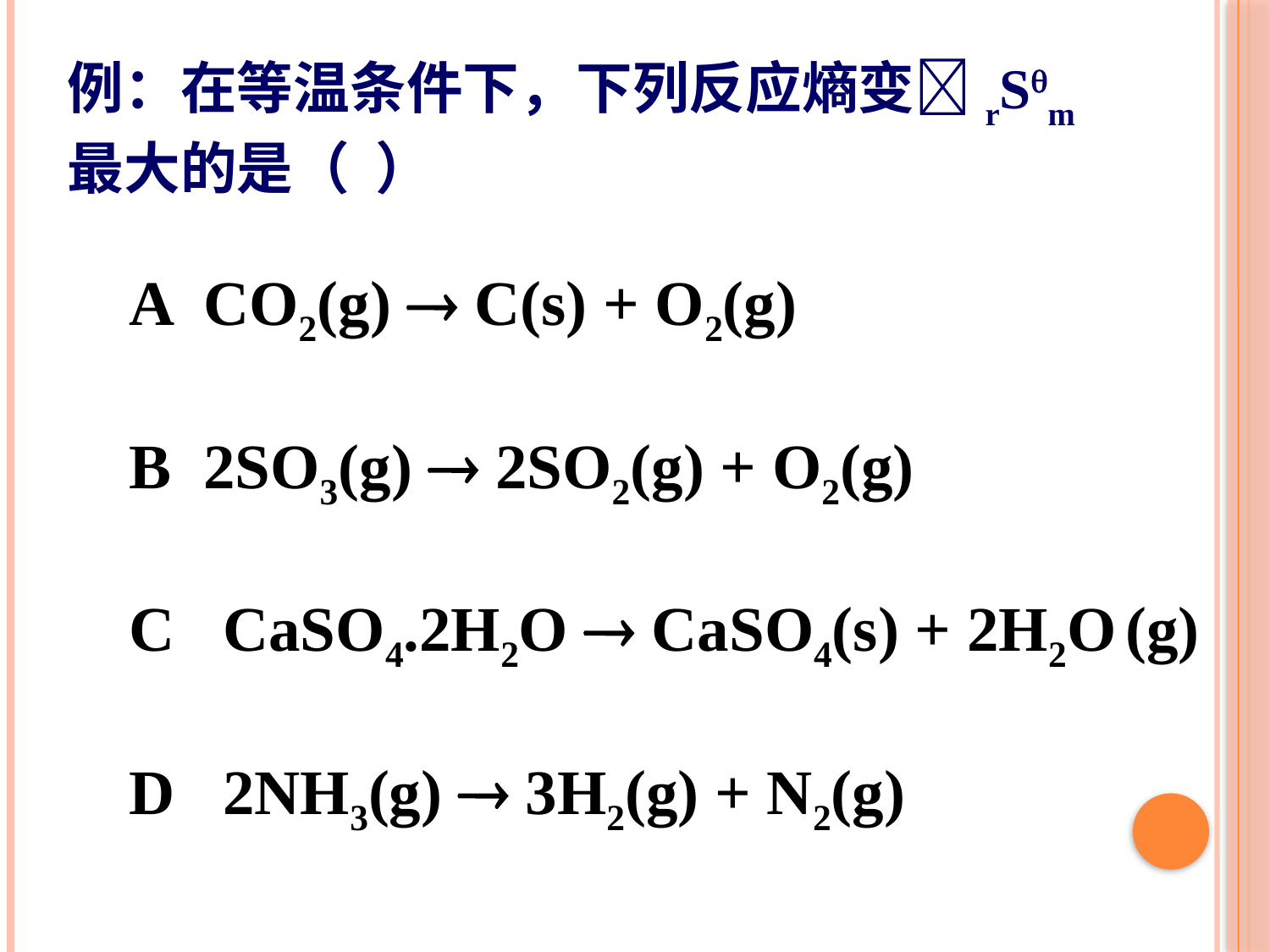

例：在等温条件下，下列反应熵变ΔrSθm 最大的是（  ）
A  CO2(g) → C(s) + O2(g)

B  2SO3(g) → 2SO2(g) + O2(g)

C   CaSO4.2H2O → CaSO4(s) + 2H2O (g)

D   2NH3(g) → 3H2(g) + N2(g)

97